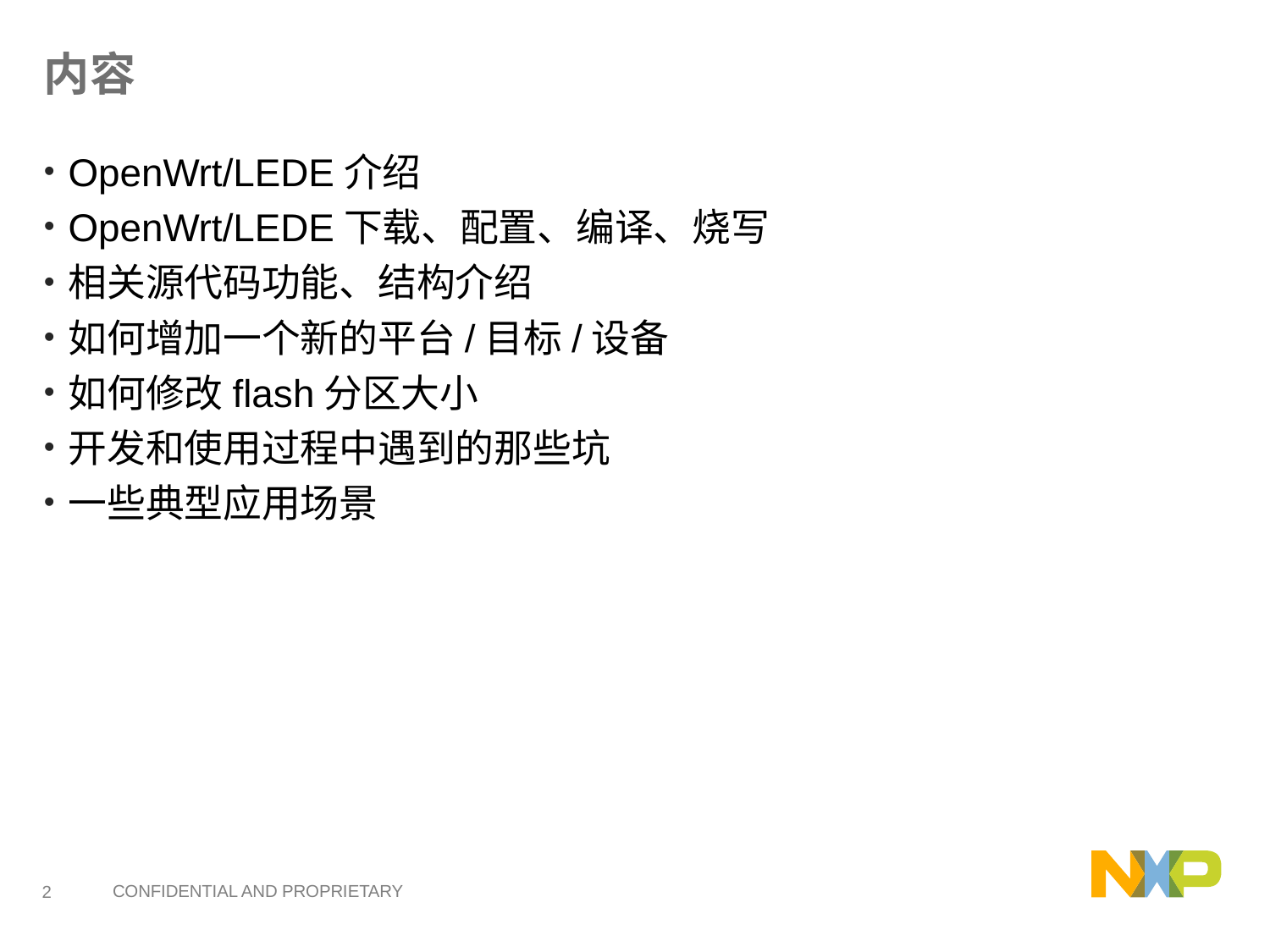

# 内容
OpenWrt/LEDE介绍
OpenWrt/LEDE下载、配置、编译、烧写
相关源代码功能、结构介绍
如何增加一个新的平台/目标/设备
如何修改flash分区大小
开发和使用过程中遇到的那些坑
一些典型应用场景